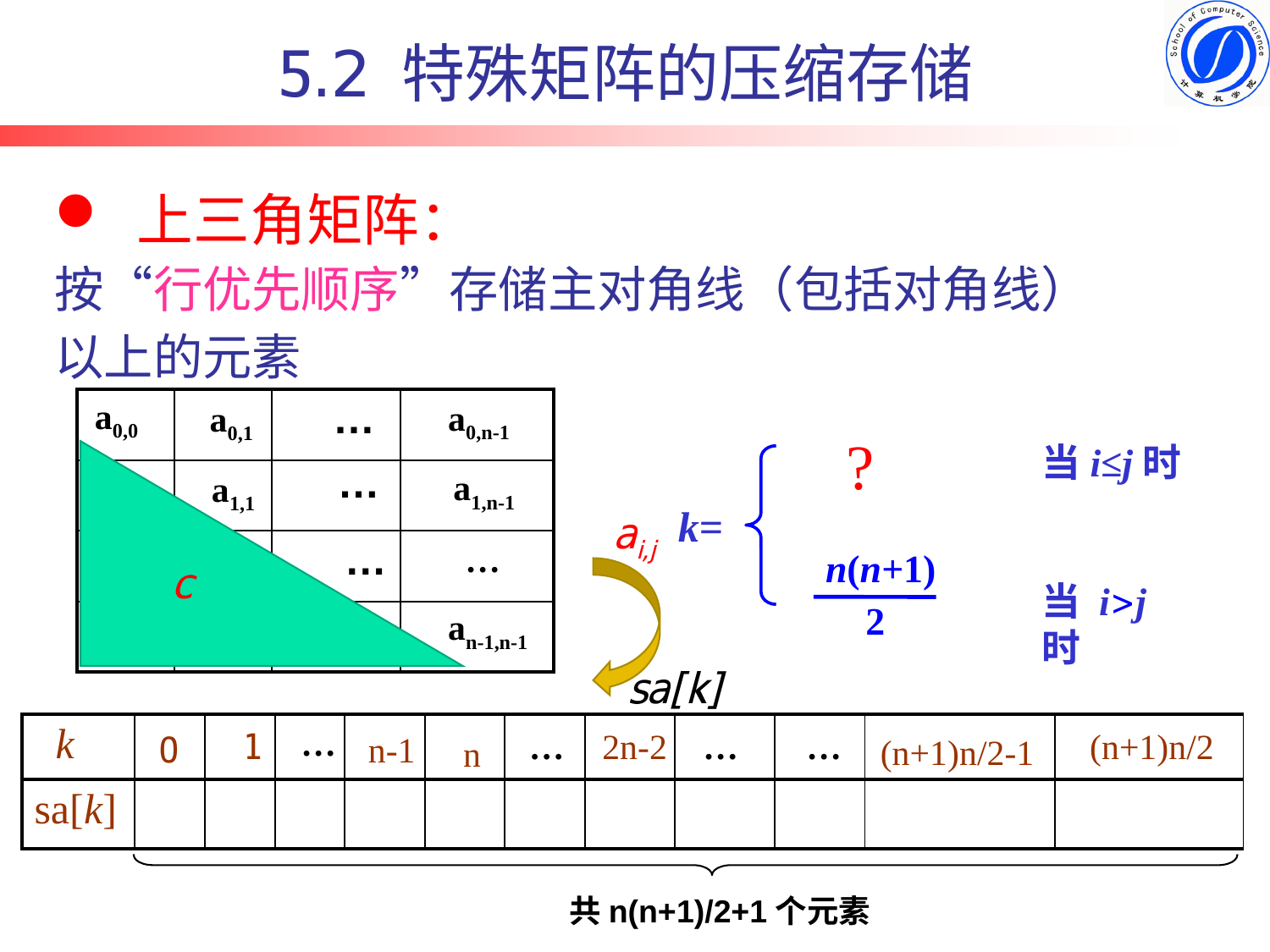

5.2 特殊矩阵的压缩存储
 上三角矩阵：
按“行优先顺序”存储主对角线（包括对角线）以上的元素
…
a0,0
|  |  |  |  |
| --- | --- | --- | --- |
|  |  |  |  |
|  |  |  |  |
|  |  |  |  |
a0,n-1
a0,1
?
当i≤j时

k=
当 i>j时
n(n+1)
2

…
a1,n-1
a1,1
ai,j

sa[k]
…
…

c
an-1,n-1
| k |  |  |  |  |  |  |  |  |  |  |  |
| --- | --- | --- | --- | --- | --- | --- | --- | --- | --- | --- | --- |
| sa[k] |  |  |  |  |  |  |  |  |  |  |  |
…
…
2n-2
(n+1)n/2
…
…
1
n-1
0
(n+1)n/2-1
n

共n(n+1)/2+1个元素